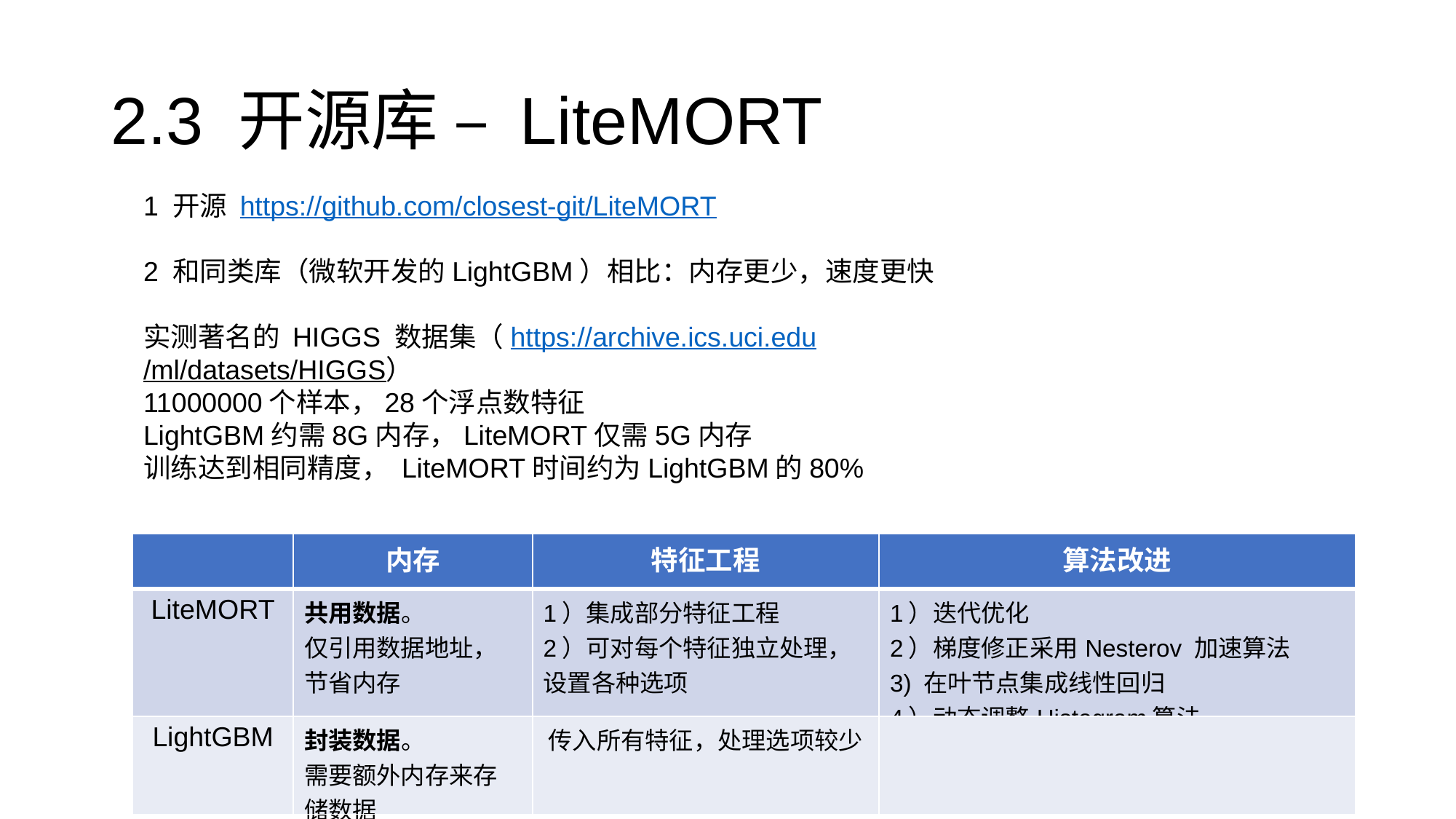

# 2.3 开源库 – LiteMORT
1 开源 https://github.com/closest-git/LiteMORT

2 和同类库（微软开发的LightGBM）相比：内存更少，速度更快

实测著名的 HIGGS 数据集（https://archive.ics.uci.edu/ml/datasets/HIGGS）
11000000个样本，28个浮点数特征
LightGBM约需8G内存，LiteMORT仅需5G内存
训练达到相同精度， LiteMORT时间约为LightGBM的80%

|  | 内存 | 特征工程 | 算法改进 |
| --- | --- | --- | --- |
| LiteMORT | 共用数据。 仅引用数据地址，节省内存 | 1）集成部分特征工程 2）可对每个特征独立处理，设置各种选项 | 1）迭代优化 2）梯度修正采用Nesterov 加速算法 3) 在叶节点集成线性回归 4）动态调整Histogram算法 |
| LightGBM | 封装数据。 需要额外内存来存储数据 | 传入所有特征，处理选项较少 |  |
第9页